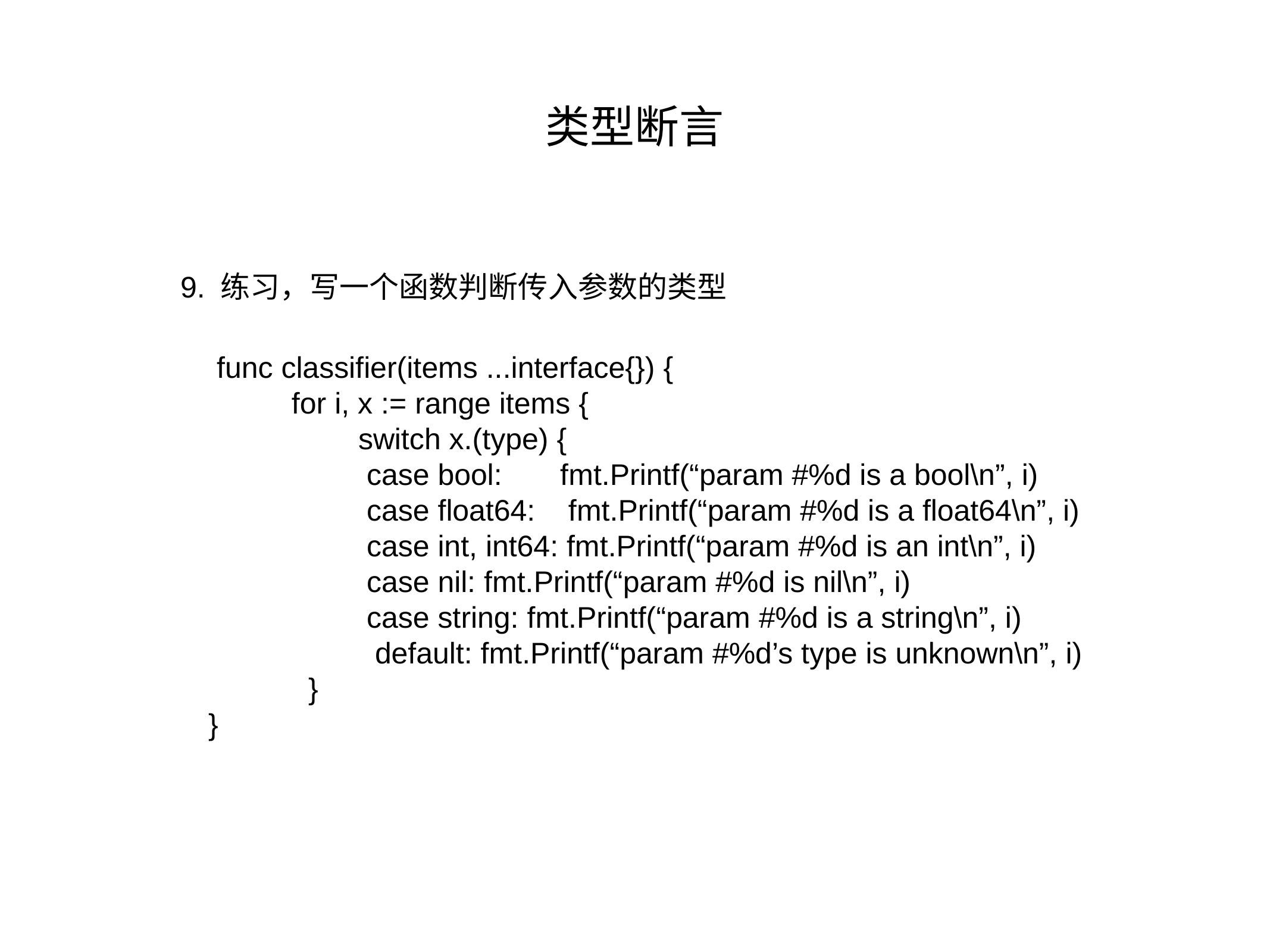

类型断言
9. 练习，写一个函数判断传入参数的类型

 func classifier(items ...interface{}) {
          for i, x := range items {
                  switch x.(type) {
                   case bool:       fmt.Printf(“param #%d is a bool\n”, i)
                   case float64:    fmt.Printf(“param #%d is a float64\n”, i)
                   case int, int64: fmt.Printf(“param #%d is an int\n”, i)
                   case nil: fmt.Printf(“param #%d is nil\n”, i)
                   case string: fmt.Printf(“param #%d is a string\n”, i)
                    default: fmt.Printf(“param #%d’s type is unknown\n”, i)
            }
}